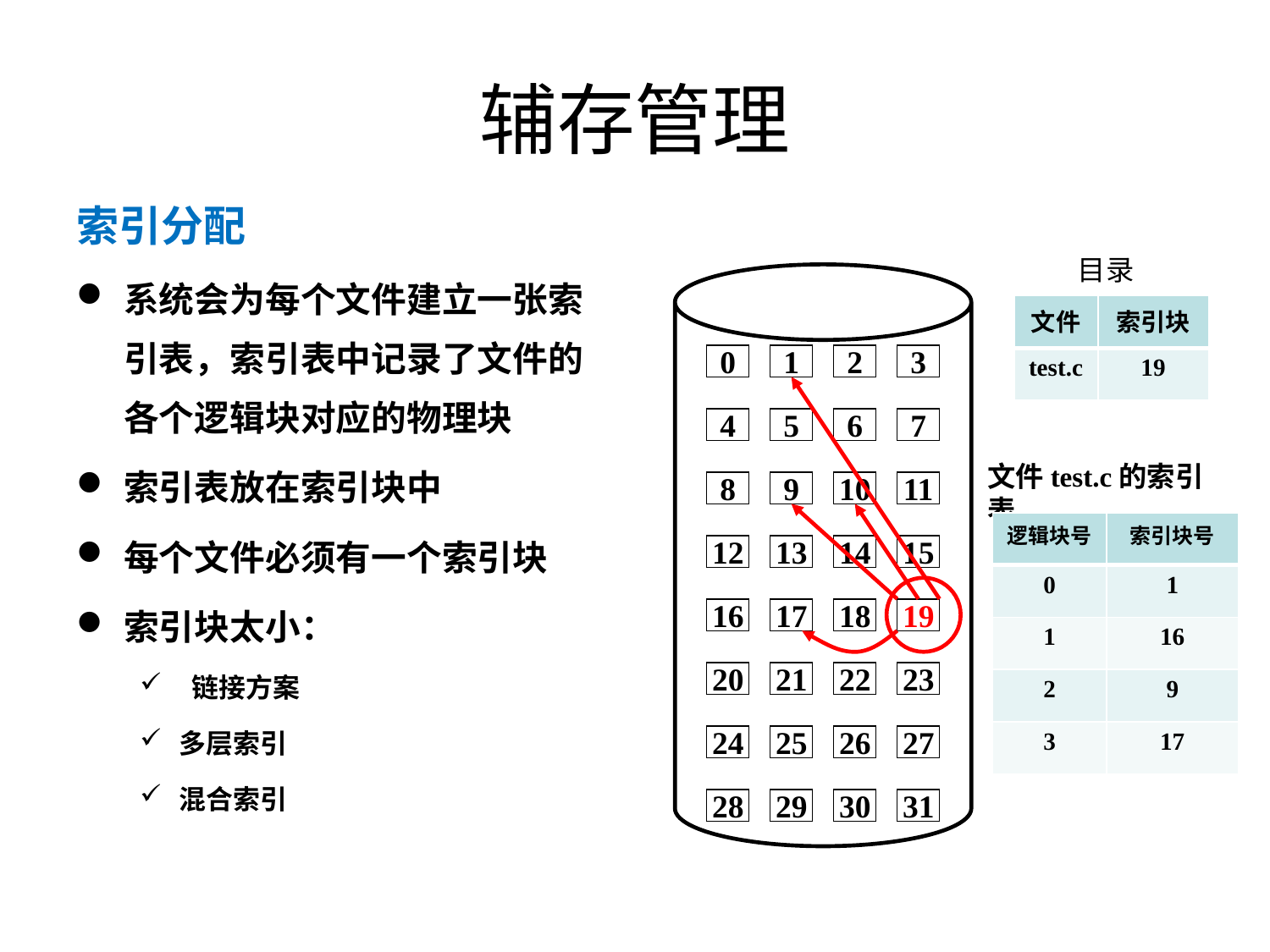

# 辅存管理
索引分配
系统会为每个文件建立一张索引表，索引表中记录了文件的各个逻辑块对应的物理块
索引表放在索引块中
每个文件必须有一个索引块
索引块太小：
 链接方案
多层索引
混合索引
目录

| 文件 | 索引块 |
| --- | --- |
| test.c | 19 |
0
1
2
3
4
5
6
7
8
9
10
11
12
13
14
15
16
17
18
19
20
21
22
23
24
25
26
27
28
29
30
31

文件test.c的索引表

| 逻辑块号 | 索引块号 |
| --- | --- |
| 0 | 1 |
| 1 | 16 |
| 2 | 9 |
| 3 | 17 |